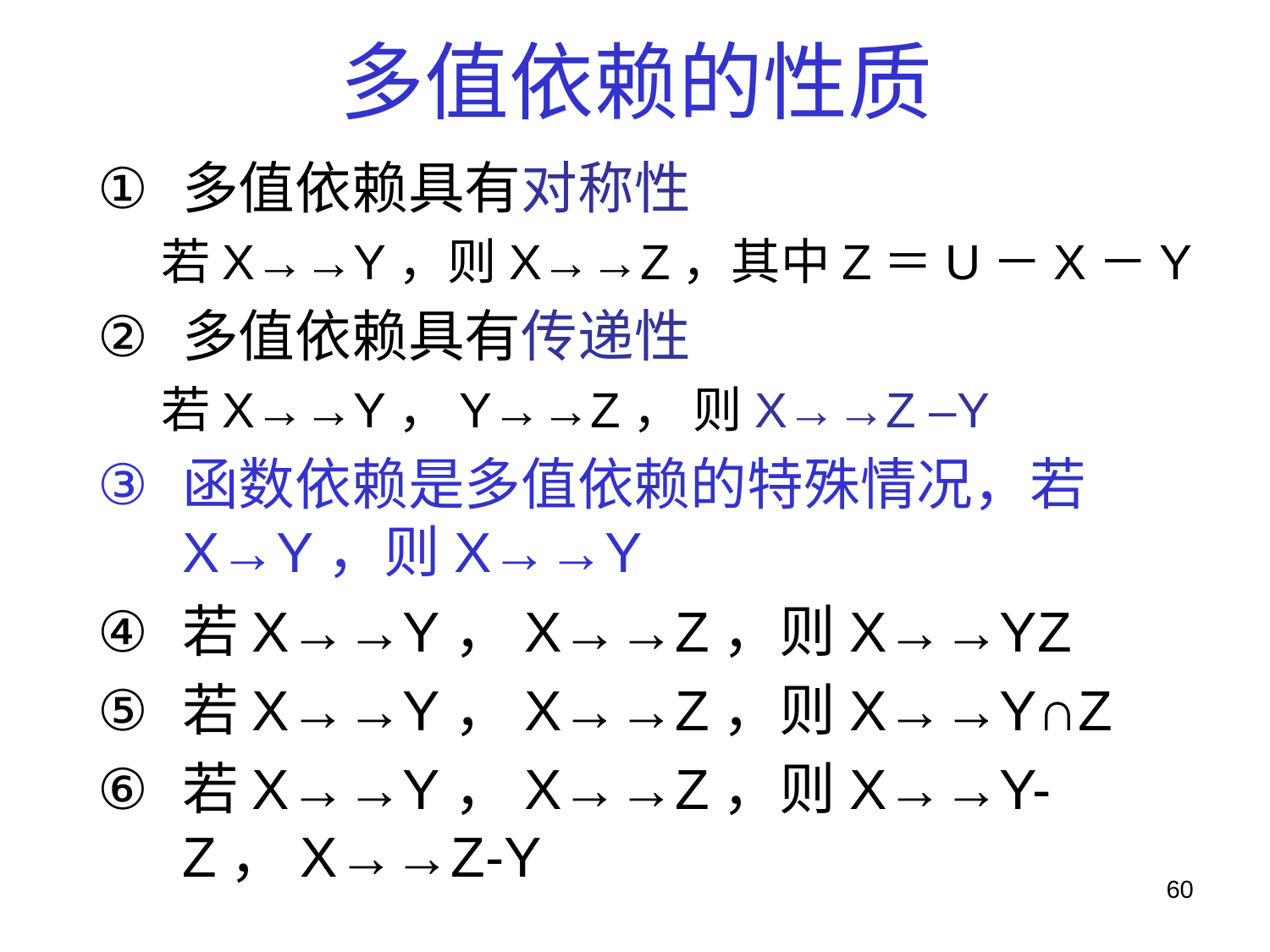

# 多值依赖的性质
多值依赖具有对称性
若X→→Y，则X→→Z，其中Z＝U－X－Y
多值依赖具有传递性
若X→→Y，Y→→Z， 则X→→Z –Y
函数依赖是多值依赖的特殊情况，若X→Y，则X→→Y
若X→→Y，X→→Z，则X→→YZ
若X→→Y，X→→Z，则X→→Y∩Z
若X→→Y，X→→Z，则X→→Y-Z，X→→Z-Y
60